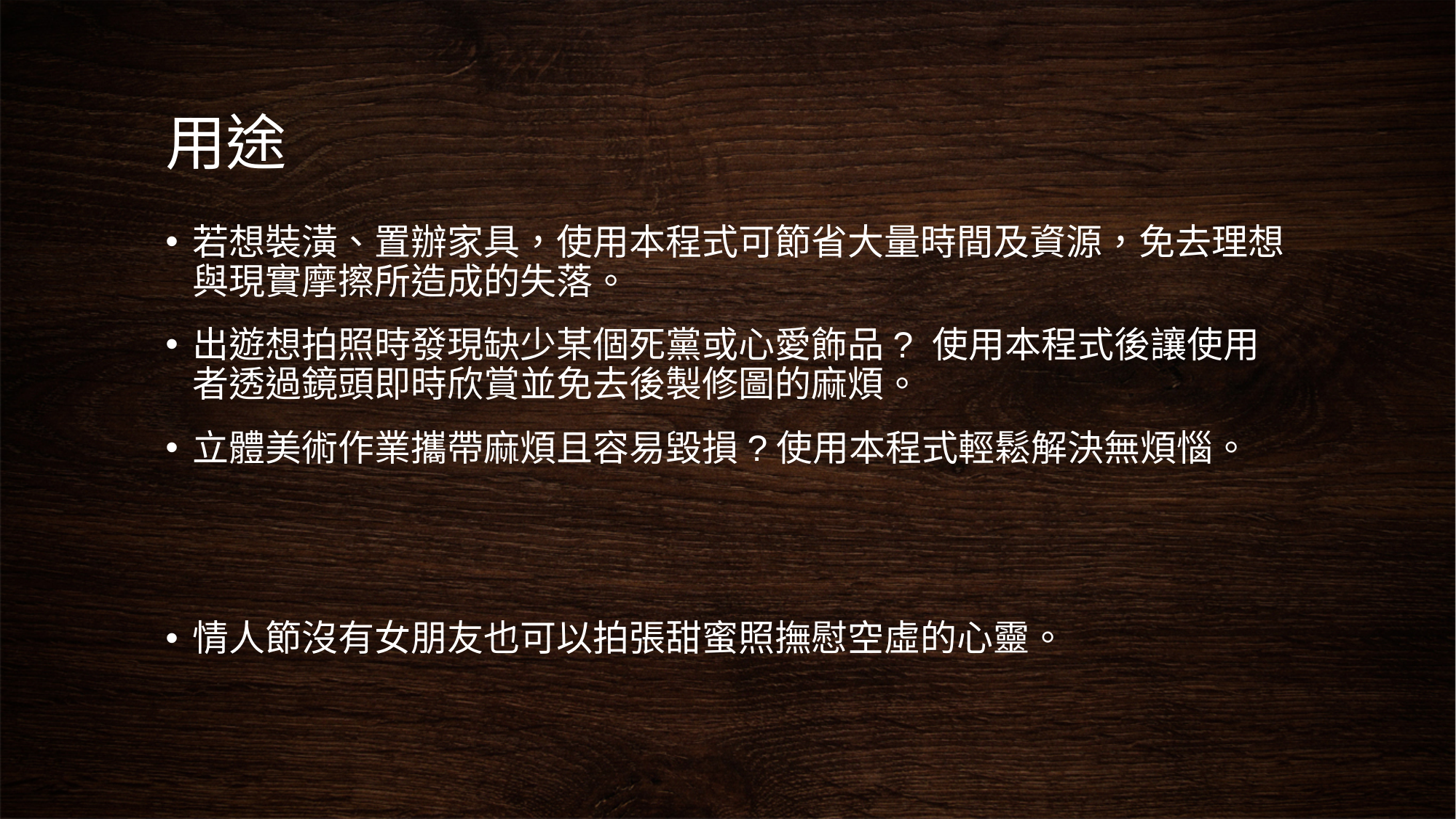

# 用途
若想裝潢、置辦家具，使用本程式可節省大量時間及資源，免去理想與現實摩擦所造成的失落。
出遊想拍照時發現缺少某個死黨或心愛飾品? 使用本程式後讓使用者透過鏡頭即時欣賞並免去後製修圖的麻煩。
立體美術作業攜帶麻煩且容易毀損?使用本程式輕鬆解決無煩惱。

情人節沒有女朋友也可以拍張甜蜜照撫慰空虛的心靈。